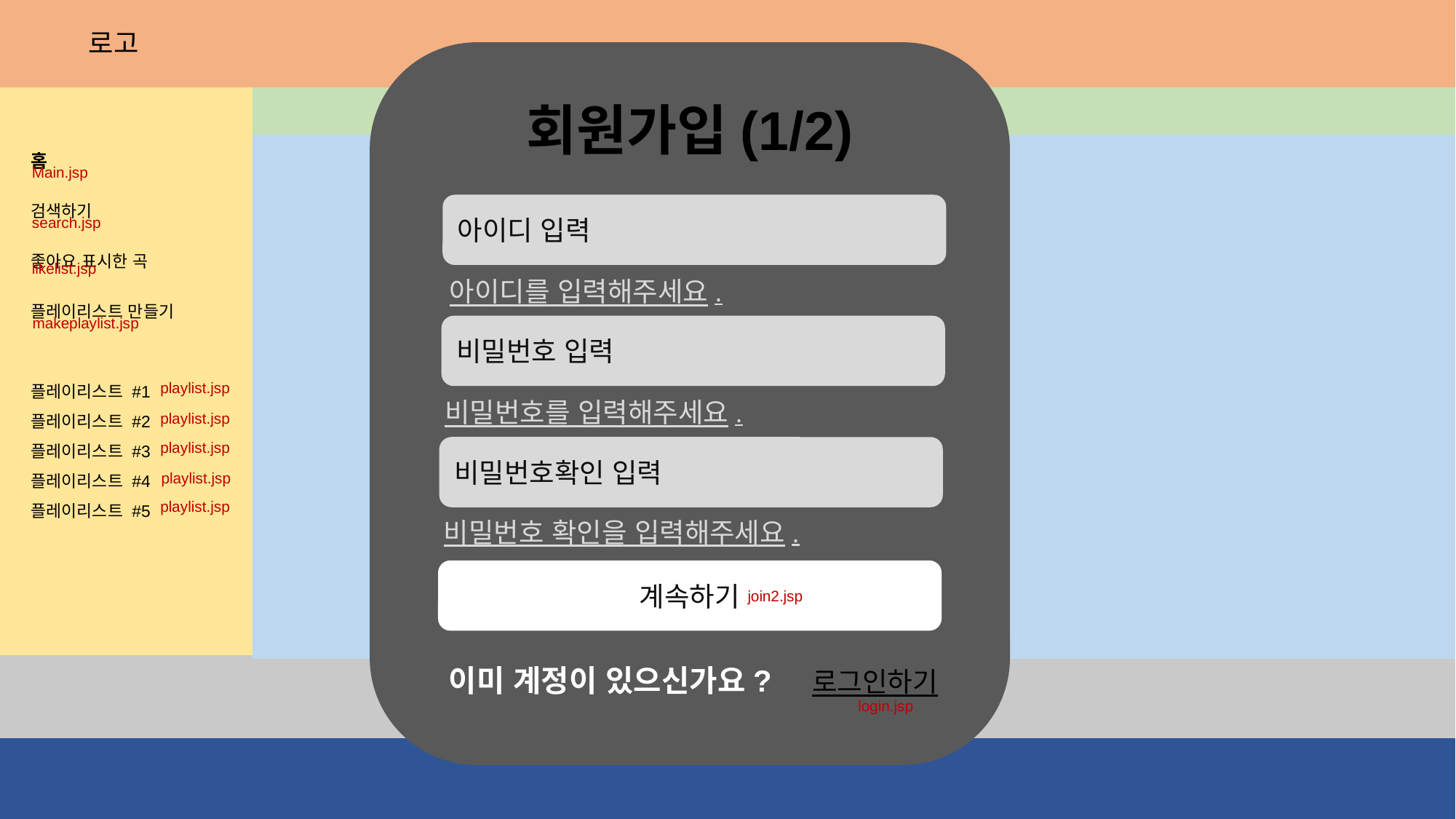

로고

회원가입(1/2)
홈
검색하기
좋아요 표시한 곡
플레이리스트 만들기

플레이리스트 #1
플레이리스트 #2
플레이리스트 #3
플레이리스트 #4
플레이리스트 #5
Main.jsp
search.jsp
likelist.jsp
makeplaylist.jsp
playlist.jsp
playlist.jsp
playlist.jsp
playlist.jsp
playlist.jsp
아이디 입력
아이디를 입력해주세요.
비밀번호 입력
비밀번호를 입력해주세요.
비밀번호확인 입력
비밀번호 확인을 입력해주세요.
계속하기
join2.jsp
이미 계정이 있으신가요?    로그인하기
login.jsp